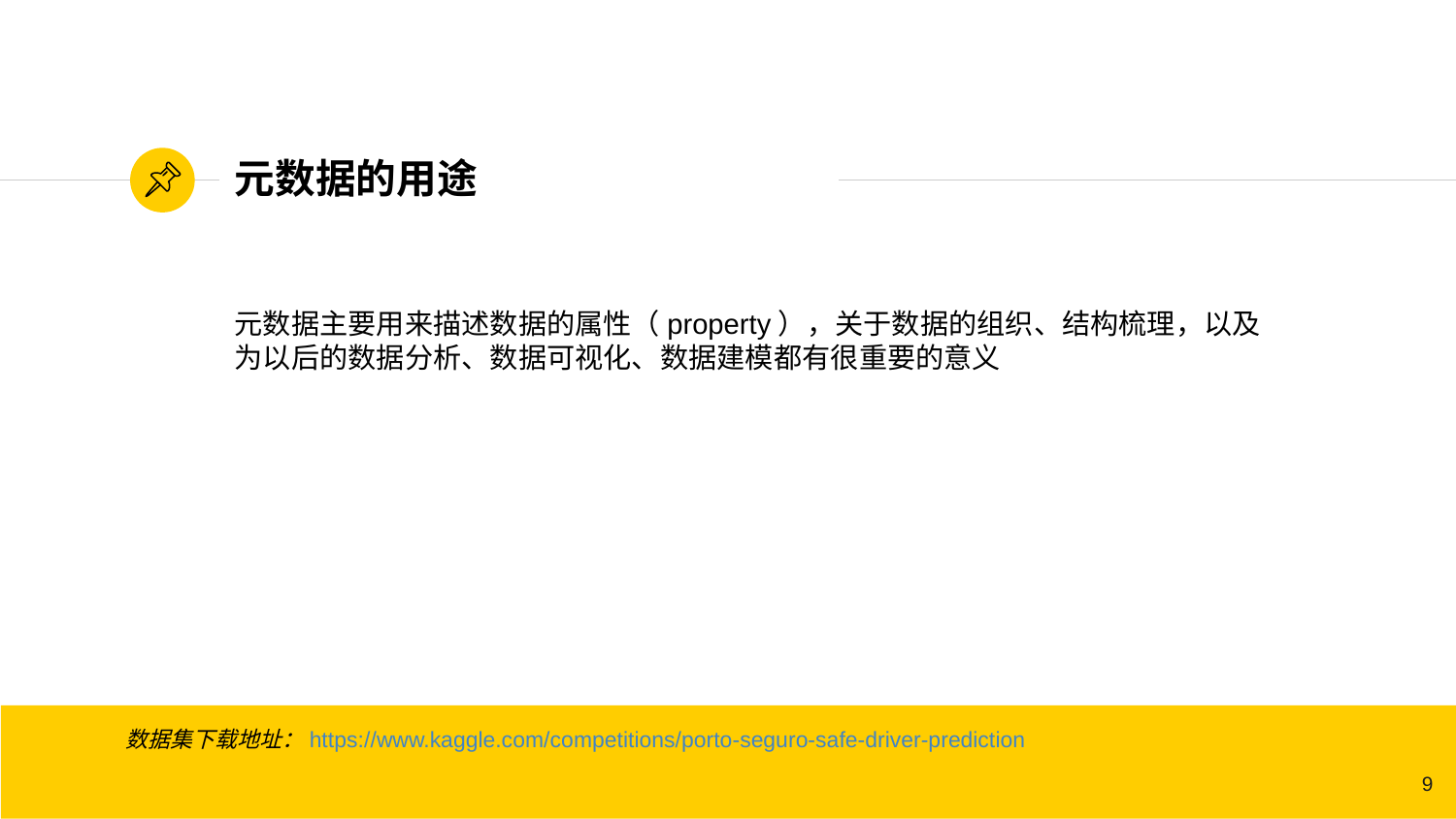

# 元数据的用途

元数据主要用来描述数据的属性（property），关于数据的组织、结构梳理，以及为以后的数据分析、数据可视化、数据建模都有很重要的意义

数据集下载地址：https://www.kaggle.com/competitions/porto-seguro-safe-driver-prediction

9